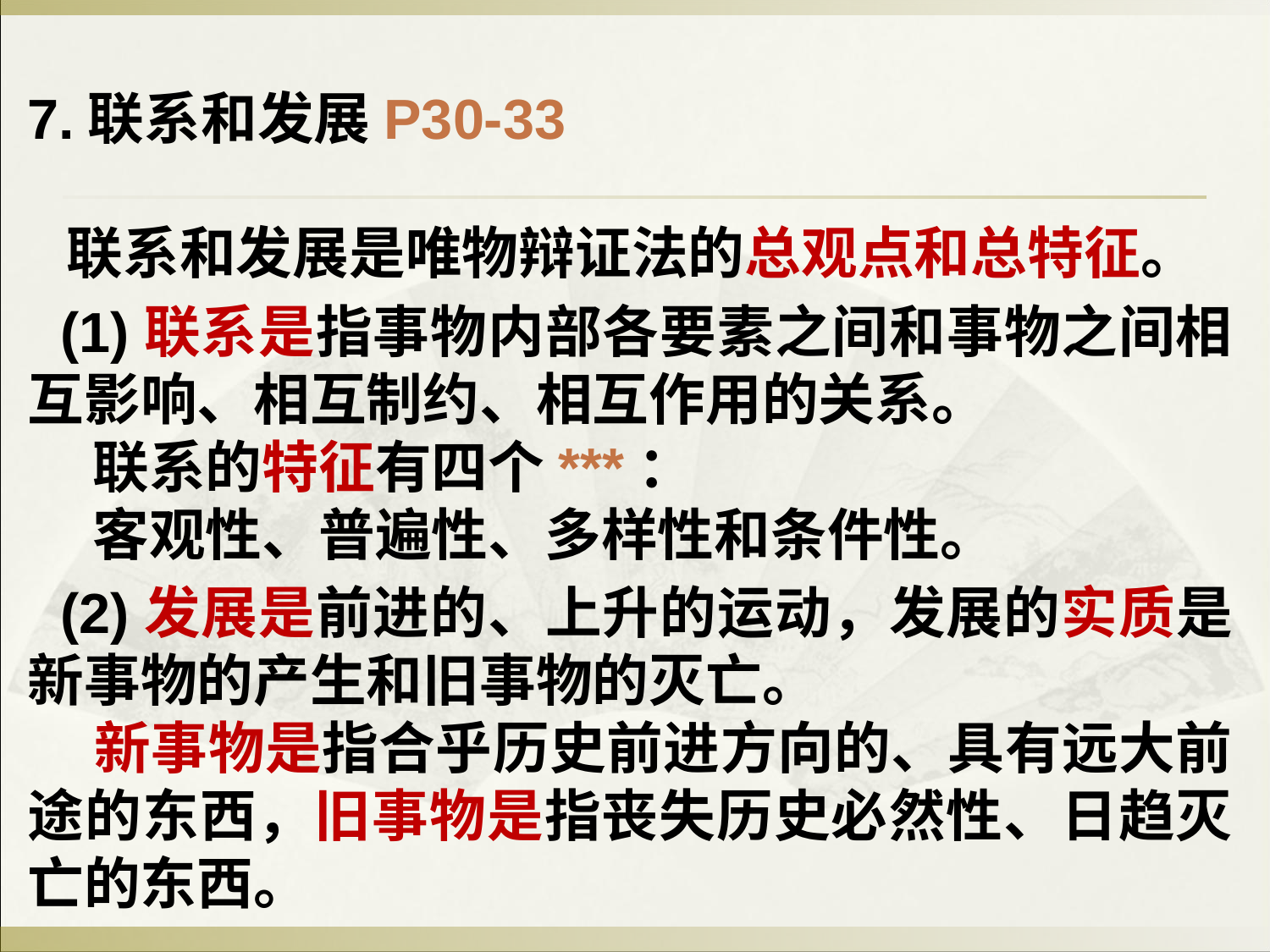

7.联系和发展P30-33

  联系和发展是唯物辩证法的总观点和总特征。
  (1)联系是指事物内部各要素之间和事物之间相互影响、相互制约、相互作用的关系。
    联系的特征有四个***：
    客观性、普遍性、多样性和条件性。
  (2)发展是前进的、上升的运动，发展的实质是新事物的产生和旧事物的灭亡。
    新事物是指合乎历史前进方向的、具有远大前途的东西，旧事物是指丧失历史必然性、日趋灭亡的东西。